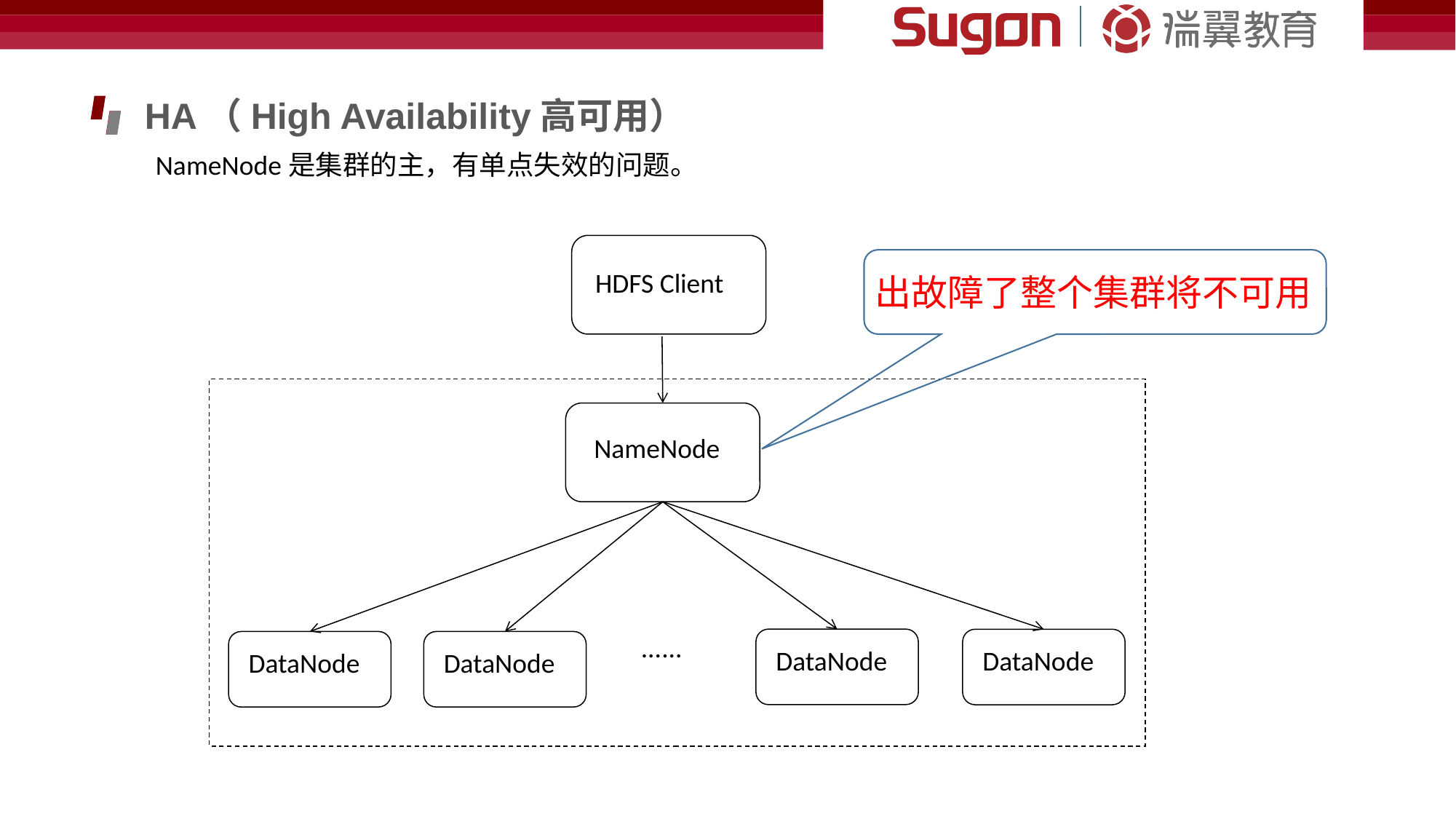

HA（High Availability高可用）

NameNode是集群的主，有单点失效的问题。

HDFS Client

 NameNode

  DataNode

  DataNode

......

  DataNode

  DataNode

出故障了整个集群将不可用